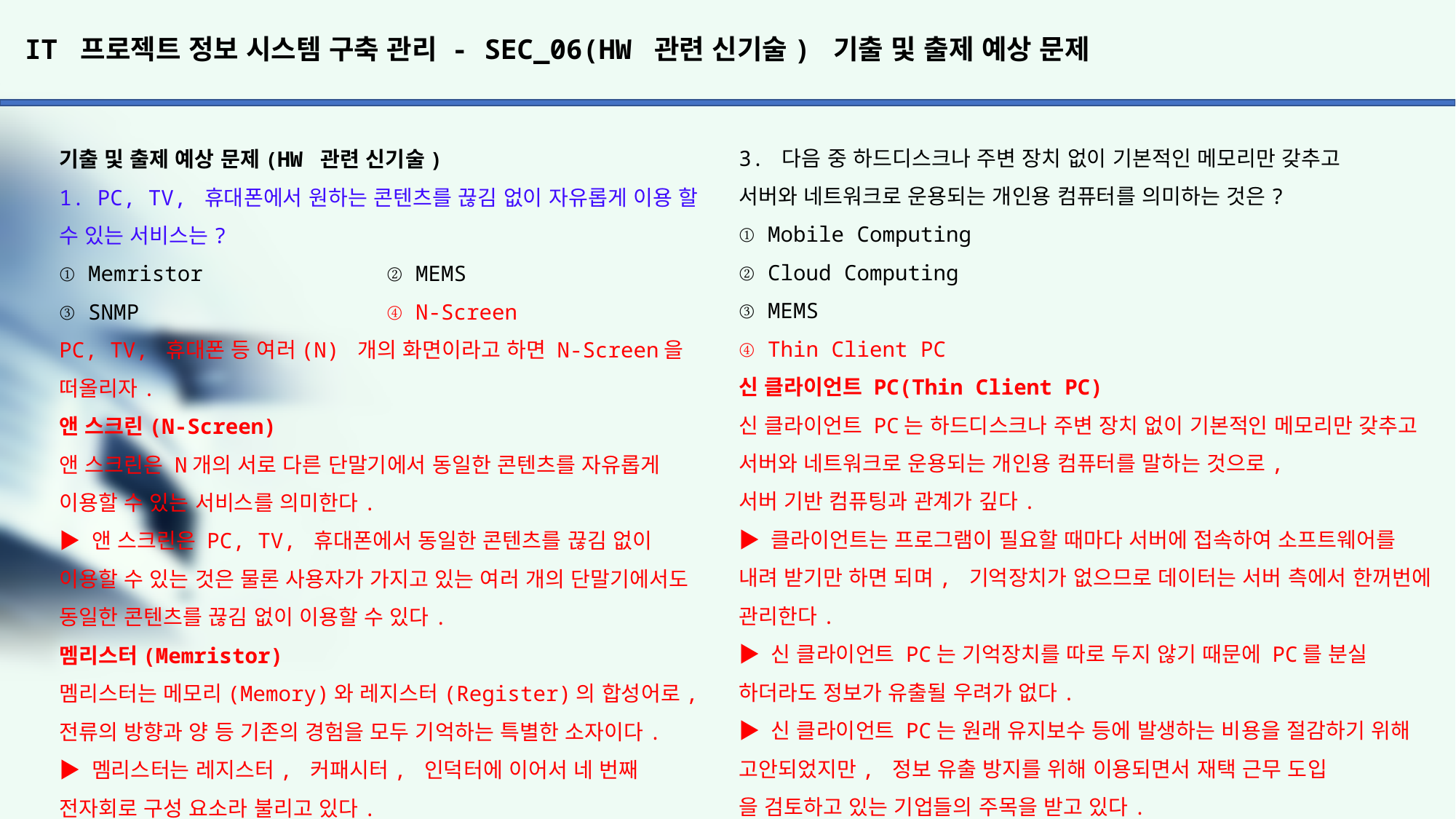

# IT 프로젝트 정보 시스템 구축 관리 - SEC_06(HW 관련 신기술) 기출 및 출제 예상 문제
3. 다음 중 하드디스크나 주변 장치 없이 기본적인 메모리만 갖추고
서버와 네트워크로 운용되는 개인용 컴퓨터를 의미하는 것은?
① Mobile Computing
② Cloud Computing
③ MEMS
④ Thin Client PC
신 클라이언트 PC(Thin Client PC)
신 클라이언트 PC는 하드디스크나 주변 장치 없이 기본적인 메모리만 갖추고 서버와 네트워크로 운용되는 개인용 컴퓨터를 말하는 것으로,
서버 기반 컴퓨팅과 관계가 깊다.
▶ 클라이언트는 프로그램이 필요할 때마다 서버에 접속하여 소프트웨어를 내려 받기만 하면 되며, 기억장치가 없으므로 데이터는 서버 측에서 한꺼번에 관리한다.
▶ 신 클라이언트 PC는 기억장치를 따로 두지 않기 때문에 PC를 분실
하더라도 정보가 유출될 우려가 없다.
▶ 신 클라이언트 PC는 원래 유지보수 등에 발생하는 비용을 절감하기 위해 고안되었지만, 정보 유출 방지를 위해 이용되면서 재택 근무 도입
을 검토하고 있는 기업들의 주목을 받고 있다.
모바일 컴퓨팅(Mobile Computing)
데이터, 음성, 동영상의 전송을 가능케 하는, 평상시 컴퓨터 사용 중 전송을 염두에 둔 인간-컴퓨터의 상호작용이다.
클라우드 컴퓨팅(Cloud Computing)
사용자가 직접적인 활발한 관리 없이 특히, 데이터 스토리지(클라우드 스토리지)와 컴퓨팅 파워와 같은 컴퓨터 시스템 리소스를 필요 시 바로 제공하는 것을 의미한다. 일반적으로 인터넷 기반 컴퓨팅의 일종으로 정보를 자신의 컴퓨터가 아닌 클라우드에 연결된 다른 컴퓨터로 처리하는 기술을 의미한다. 공유 컴퓨터 처리 자원과 데이터를 컴퓨터와 다른 장치들에 요청 시 제공해준다.
4. 다음은 하드웨어와 관련된 기술들을 설명한 것이다. 가장 옳지
않은 것은?
① MEMS : 초정밀 반도체 제조 기술을 바탕으로 센서, 액추에이터 (Actuator) 등 기계 구조를 다양한 기술로 미세 가공하여 전기 기계적 동작을 할 수 있도록 한 초 미세장치
② TrustZone Technology : 하나의 프로세서 내에 일반 애플리케이션을 처리하는 일반 구역(Normal World)과 보안이 필요한 애플리케이션을 처리하는 보안 구역(Secure World)으로 분할하여 관리하는 하드웨어 기반의 보안 기술
③ Phablet : 태블릿 기능을 포함한 10인치 이상의 대화면 스마트폰
④ M-DISC : 한 번의 기록만으로 자료를 영구 보관할 수 있는 광 저장 장치
패블릿은 10인치 이상이 아니라 5인치 이상의 대화면 스마트폰이다.
패블릿(Phablet)
패블릿은 폰(Phone)과 태블릿(Tablet)의 합성어로, 태블릿 기능을 포함한 5인치 이상의 대화면 스마트폰을 말한다.
▶ 대화면 스마트폰은 동영상 시청, 웹 브라우징 등 각종 서비스가 월등하므로 대화면 기기를 한 번 사용해 보면 작은 기기를 사용할 수 없다는 이른바 ‘톱니 효과(Ratchet Effect)’가 적용될 수 있다는 점에서 의미 있는 프리미엄 제품이다.
트러스트존 기술(TrustZone Technology)
트러스트존 기술은 칩 설계회사인 ARM(Advanced RISC Machine)에서 개발한 기술로, 하나의 프로세서 내에 일반 애플리케이션을 처리하는 일반 구역(Normal World)과 보안이 필요한 애플리케이션을 처리하는 보안 구역(Secure World)으로 분할하여 관리하는 하드웨어 기반의 보안 기술이다.
▶ 트러스트존 기술을 적용한 프로세서를 사용하면 결제, 인증성, 기밀문서 등과 같이 보안이 필요한 데이터들을 취급하는 애플리케이션 을 외부 공격에 노출하지 않고 운영체제(OS) 수준에서 안전하게 보호하는 것이 가능하다.
엠디스크(M-DISC, Millennial DISC)
엠디스크는 한 번의 기록만으로 자료를 영구 보관할 수 있는 광 저장 장치이다.
▶ 엠디스크는 디스크 표면의 무기물 층에 레이저를 이용해 자료를 조각해서 기록한다. 기존의 염료층에 표시하는 방식과 달리 물리적으로
조각하는 방식 덕분에 시간이 가도 변하지 않는 금속 활자처럼 빛, 열, 습기 등의 외부 요인에 영향을 받지 않는다.
▶ 엠디스크는 미국의 밀레니어터 사에서 개발되었으며, 디지털 바이오
디스크(DVD)와 블루레이 디스크(Blue-ray Disk)에 적용된다.
기출 및 출제 예상 문제(HW 관련 신기술)
1. PC, TV, 휴대폰에서 원하는 콘텐츠를 끊김 없이 자유롭게 이용 할 수 있는 서비스는?
① Memristor		② MEMS
③ SNMP			④ N-Screen
PC, TV, 휴대폰 등 여러(N) 개의 화면이라고 하면 N-Screen을 떠올리자.
앤 스크린(N-Screen)
앤 스크린은 N개의 서로 다른 단말기에서 동일한 콘텐츠를 자유롭게 이용할 수 있는 서비스를 의미한다.
▶ 앤 스크린은 PC, TV, 휴대폰에서 동일한 콘텐츠를 끊김 없이 이용할 수 있는 것은 물론 사용자가 가지고 있는 여러 개의 단말기에서도 동일한 콘텐츠를 끊김 없이 이용할 수 있다.
멤리스터(Memristor)
멤리스터는 메모리(Memory)와 레지스터(Register)의 합성어로, 전류의 방향과 양 등 기존의 경험을 모두 기억하는 특별한 소자이다.
▶ 멤리스터는 레지스터, 커패시터, 인덕터에 이어서 네 번째 전자회로 구성 요소라 불리고 있다.
▶ 멤리스터는 전원 공급이 끊어졌을 때도 직전에 통과한 전류의 방향과 양을 기억하기 때문에 다시 전원이 공급이 되면 기존의
상태가 그대로 복원된다.
멤스(MEMS; Micro-Electro Mechanical Systems)
멤스는 초정밀 반도체 제조 기술을 바탕으로 센서, 액추에이터 (Actuator) 등 기계 구조를 다양한 기술로 미세 가공하여 전기 기계적 동작을 할 수 있도록 한 초미세 장치이다.
▶ 멤스는 일반적으로 작은 실리콘 칩 위에 마이크로 단위의 작은 부품과 이들을 입체적으로 연결하는 마이크로 회로들로 구성되며,
정보기기의 센서나 프린터 헤드, HDD 자기 헤드, 기타 환경, 의료 및 군사 용도로 이용된다.
▶ 최근의 초소형이면서 고도의 복잡한 동작을 하는 마이크로 시스템이나 마이크로 머신들은 대부분 멤스 기술을 사용한다.
SNMP(Simple Network Management Protocol)
간이 망 관리 프로토콜은 IP 네트워크 상의 장치로부터 정보를 수집 및 관리하며, 또한 정보를 수정하여 장치의 동작을 변경하는
데에 사용되는 인터넷 표준 프로토콜이다.
2. 정보시스템과 관련한 다음 설명에 해당하는 것은?
	각 시스템 간에 공유 디스크를 중심으로 클러스터링으로
	엮어 다수의 시스템을 동시에 연결할 수 있다.
	조직, 기업의 기간 업무 서버 안정성을 높이기 위해 사용될
	수 있다.
	여러 가지 방식으로 구현되며 2개의 서버를 연결하는 것으로
	2개의 시스템이 각각 업무를 수행하도록 구현하는 방식이
	널리 사용된다.
① 고가용성 솔루션(HACMP)
② 점 대 점 연결 방식(Point-to-Point Mode)
③ 스턱스넷(Stuxnet)
④ 루팅(Rooting)
고가용성 솔루션(HACMP; High Availability Clustering Multi Processing)
고가용성 솔루션은 긴 시간 동안 안정적인 서비스 운영을 위해서
장애 발생 시 즉시 다른 시스템으로 대체 가능한 환경을 구축하는 메커니즘을 의미한다.
▶ 각 시스템 간에 공유 디스크를 중심으로 클러스터링으로 역어 다수의 시스템을 동시에 연결할 수 있다.
▶ 2개의 서버를 연결하는 이중화를 통해 서버의 안정성을 높일 수 있다.
점 대 점 연결 방식(Point-to-Point Mode)
점 대 점은 네트워크에 있어 물리적으로 중개 장치를 통과하지 않고 한 지점에서 다른 지점으로 직접 가는 채널을 의미한다.
스턱스넷(Stuxnet)
스턱스넷은 2010년에 처음 등장한 강력한 악성 컴퓨터 웜 바이러스로서 새로운 종류의 디지털 무기이다. 스턱스넷을 개발했다고 공식적으로 인정한 국가는 없지만 미국과 이스라엘이 웜을 공동 개발한 것으로 공공연히 알려져 있다.
루팅(Rooting)
루팅이란 안드로이드 폰의 운영체제를 해킹해 관리자의 권한을 얻는 행위를 의미하며, 리눅스에서 관리자 권한을 얻는 행위를 지칭하는 용어에서 파생됐다. 안드로이드는 리눅스를 운영체제로 사용하는데, 리눅스에서 최고 권한을 가진 계정이 바로 루트(root)
이다.